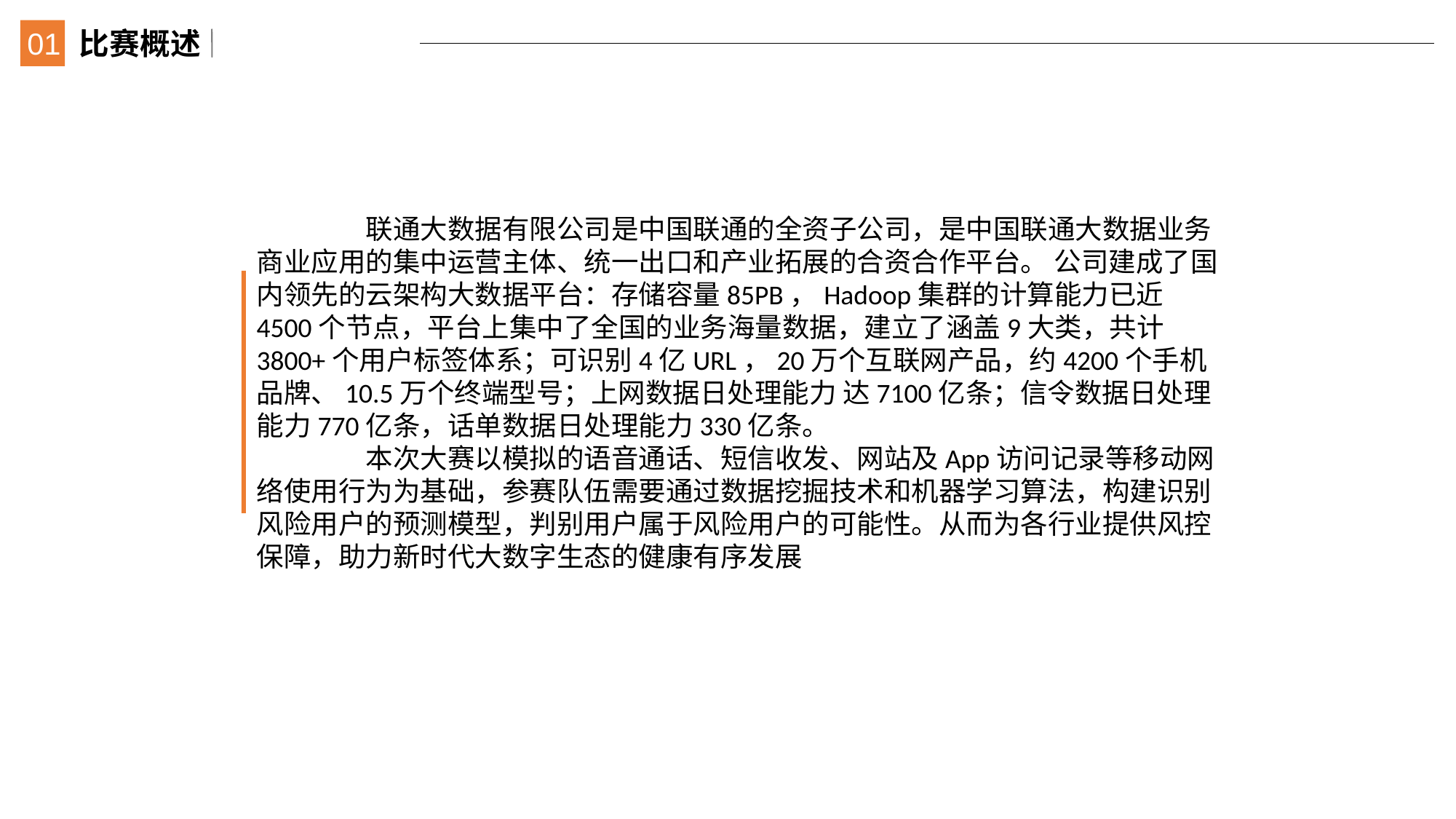

01
比赛概述

	联通大数据有限公司是中国联通的全资子公司，是中国联通大数据业务商业应用的集中运营主体、统一出口和产业拓展的合资合作平台。 公司建成了国内领先的云架构大数据平台：存储容量85PB，Hadoop集群的计算能力已近4500个节点，平台上集中了全国的业务海量数据，建立了涵盖9大类，共计3800+个用户标签体系；可识别4亿URL，20万个互联网产品，约4200个手机品牌、10.5万个终端型号；上网数据日处理能力 达7100亿条；信令数据日处理能力770亿条，话单数据日处理能力330亿条。
	本次大赛以模拟的语音通话、短信收发、网站及App访问记录等移动网络使用行为为基础，参赛队伍需要通过数据挖掘技术和机器学习算法，构建识别风险用户的预测模型，判别用户属于风险用户的可能性。从而为各行业提供风控保障，助力新时代大数字生态的健康有序发展